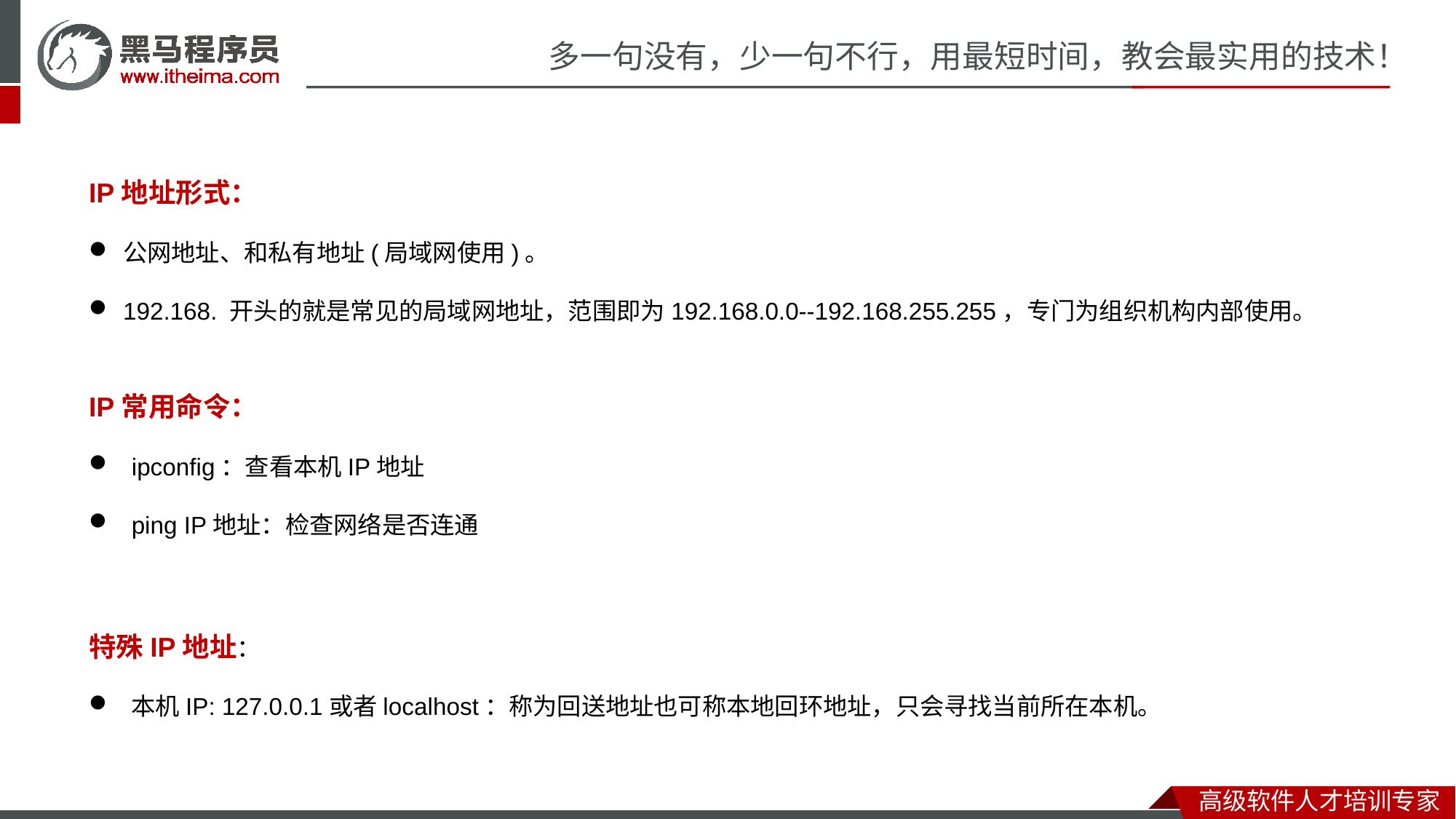

IP地址形式：
公网地址、和私有地址(局域网使用)。
192.168. 开头的就是常见的局域网地址，范围即为192.168.0.0--192.168.255.255，专门为组织机构内部使用。
IP常用命令：
ipconfig：查看本机IP地址
ping IP地址：检查网络是否连通

特殊IP地址：
本机IP: 127.0.0.1或者localhost：称为回送地址也可称本地回环地址，只会寻找当前所在本机。